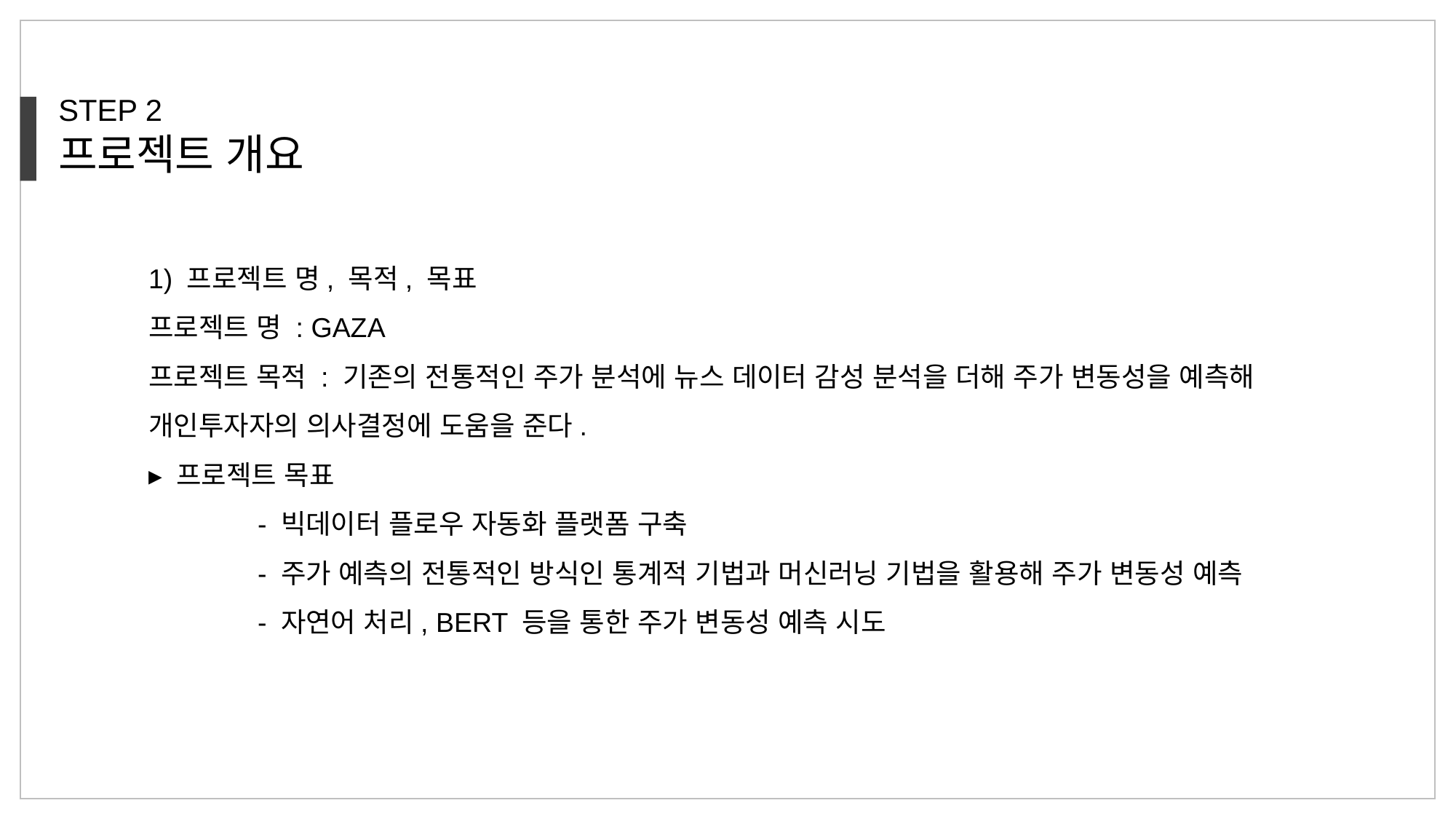

STEP 2
프로젝트 개요

1) 프로젝트 명, 목적, 목표
프로젝트 명 : GAZA
프로젝트 목적 : 기존의 전통적인 주가 분석에 뉴스 데이터 감성 분석을 더해 주가 변동성을 예측해 개인투자자의 의사결정에 도움을 준다.
▸ 프로젝트 목표
	- 빅데이터 플로우 자동화 플랫폼 구축
	- 주가 예측의 전통적인 방식인 통계적 기법과 머신러닝 기법을 활용해 주가 변동성 예측
	- 자연어 처리, BERT 등을 통한 주가 변동성 예측 시도